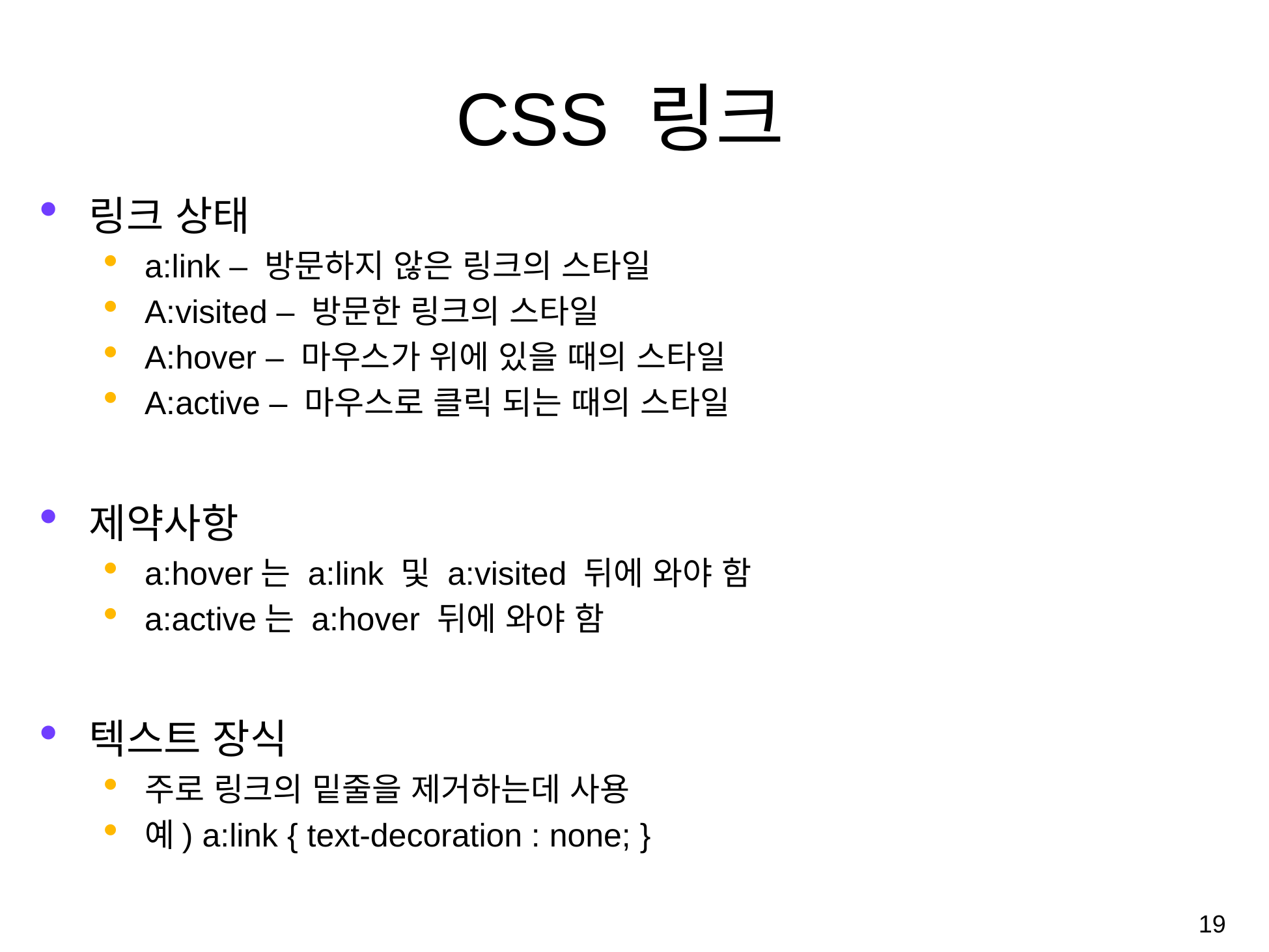

# CSS 링크
링크 상태
a:link – 방문하지 않은 링크의 스타일
A:visited – 방문한 링크의 스타일
A:hover – 마우스가 위에 있을 때의 스타일
A:active – 마우스로 클릭 되는 때의 스타일

제약사항
a:hover는 a:link 및 a:visited 뒤에 와야 함
a:active는 a:hover 뒤에 와야 함

텍스트 장식
주로 링크의 밑줄을 제거하는데 사용
예) a:link { text-decoration : none; }
19